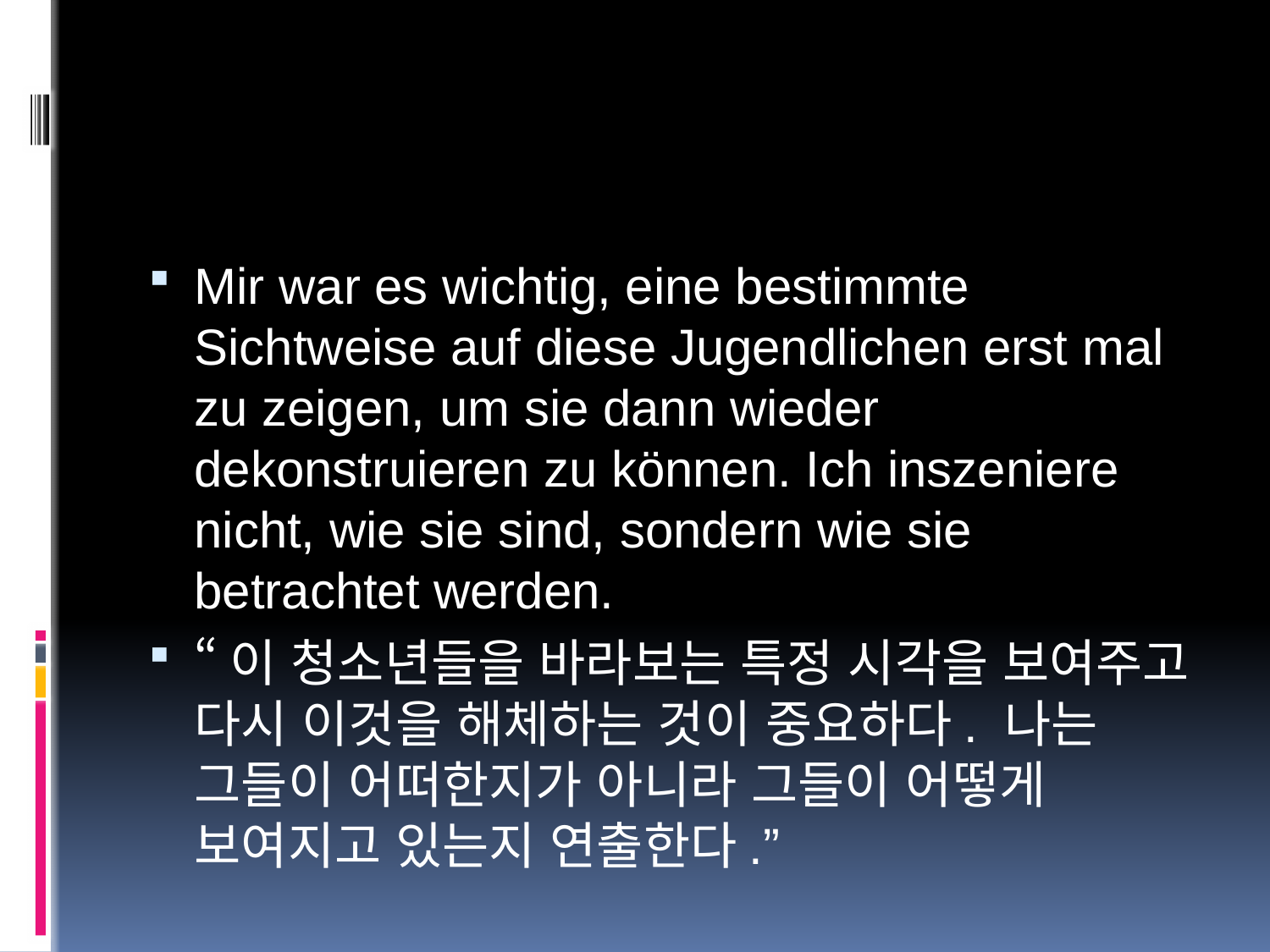

#
Mir war es wichtig, eine bestimmte Sichtweise auf diese Jugendlichen erst mal zu zeigen, um sie dann wieder dekonstruieren zu können. Ich inszeniere nicht, wie sie sind, sondern wie sie betrachtet werden.
“이 청소년들을 바라보는 특정 시각을 보여주고 다시 이것을 해체하는 것이 중요하다. 나는 그들이 어떠한지가 아니라 그들이 어떻게 보여지고 있는지 연출한다.”